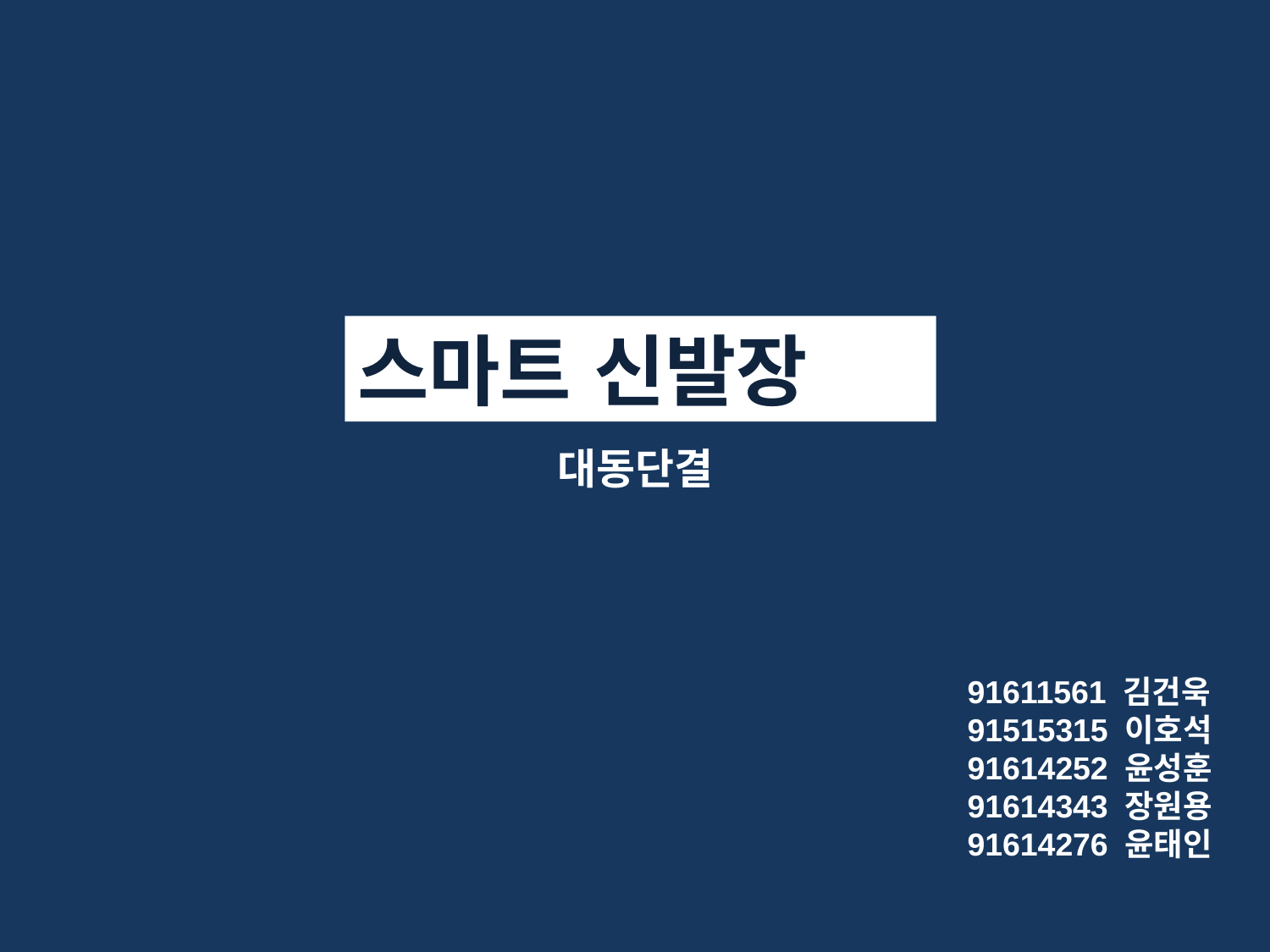

스마트 신발장
대동단결
91611561 김건욱
91515315 이호석
91614252 윤성훈
91614343 장원용
91614276 윤태인